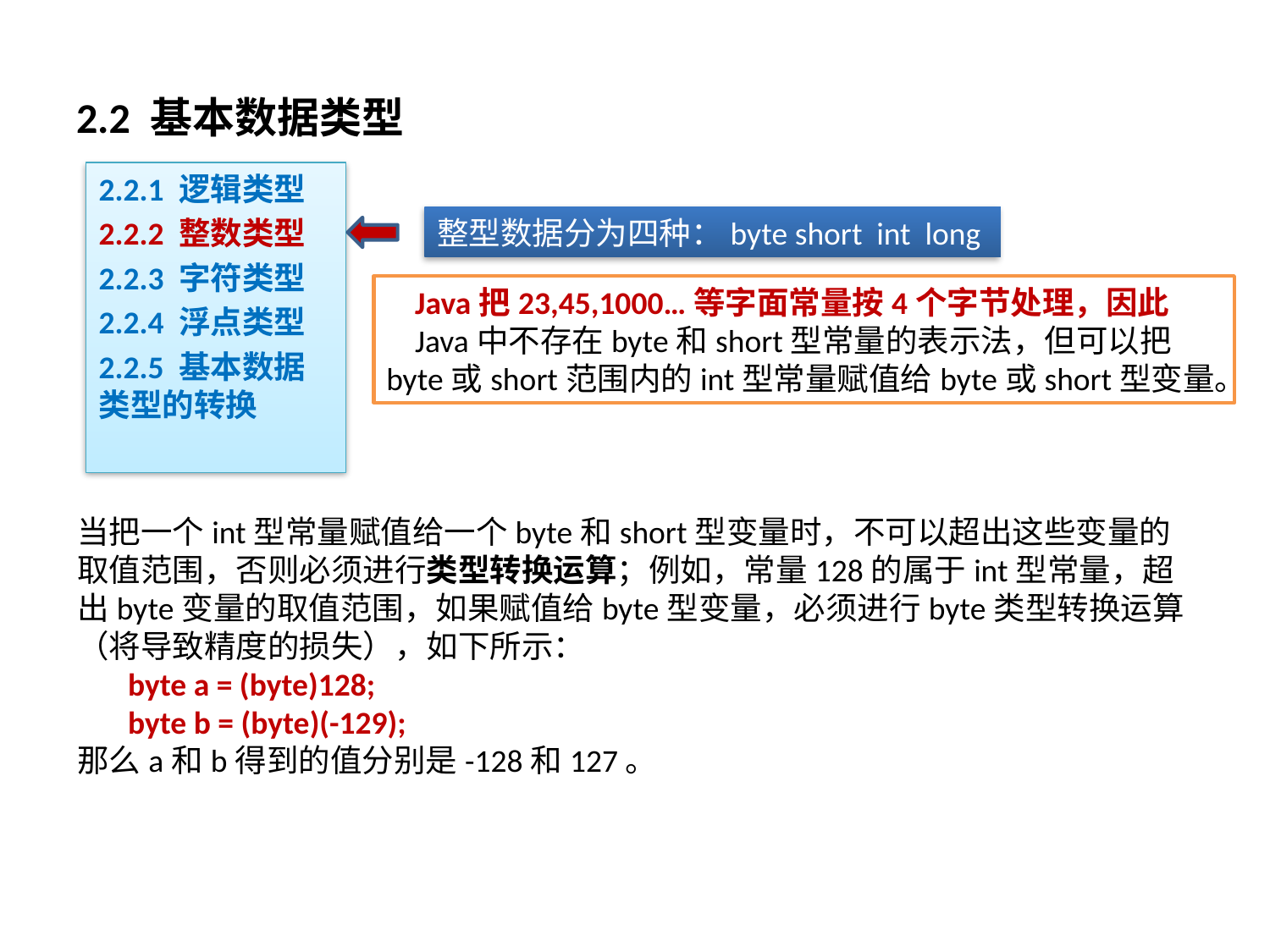

# 2.2 基本数据类型
2.2.1 逻辑类型
2.2.2 整数类型
2.2.3 字符类型
2.2.4 浮点类型
2.2.5 基本数据类型的转换

整型数据分为四种：byte short  int  long

    Java把23,45,1000…等字面常量按4个字节处理，因此
    Java中不存在byte和short型常量的表示法，但可以把byte或short范围内的int型常量赋值给byte或short型变量。
当把一个int型常量赋值给一个byte和short型变量时，不可以超出这些变量的取值范围，否则必须进行类型转换运算；例如，常量128的属于int型常量，超出byte变量的取值范围，如果赋值给byte型变量，必须进行byte类型转换运算（将导致精度的损失），如下所示：
       byte a = (byte)128;
       byte b = (byte)(-129);
那么a和b得到的值分别是-128和127。